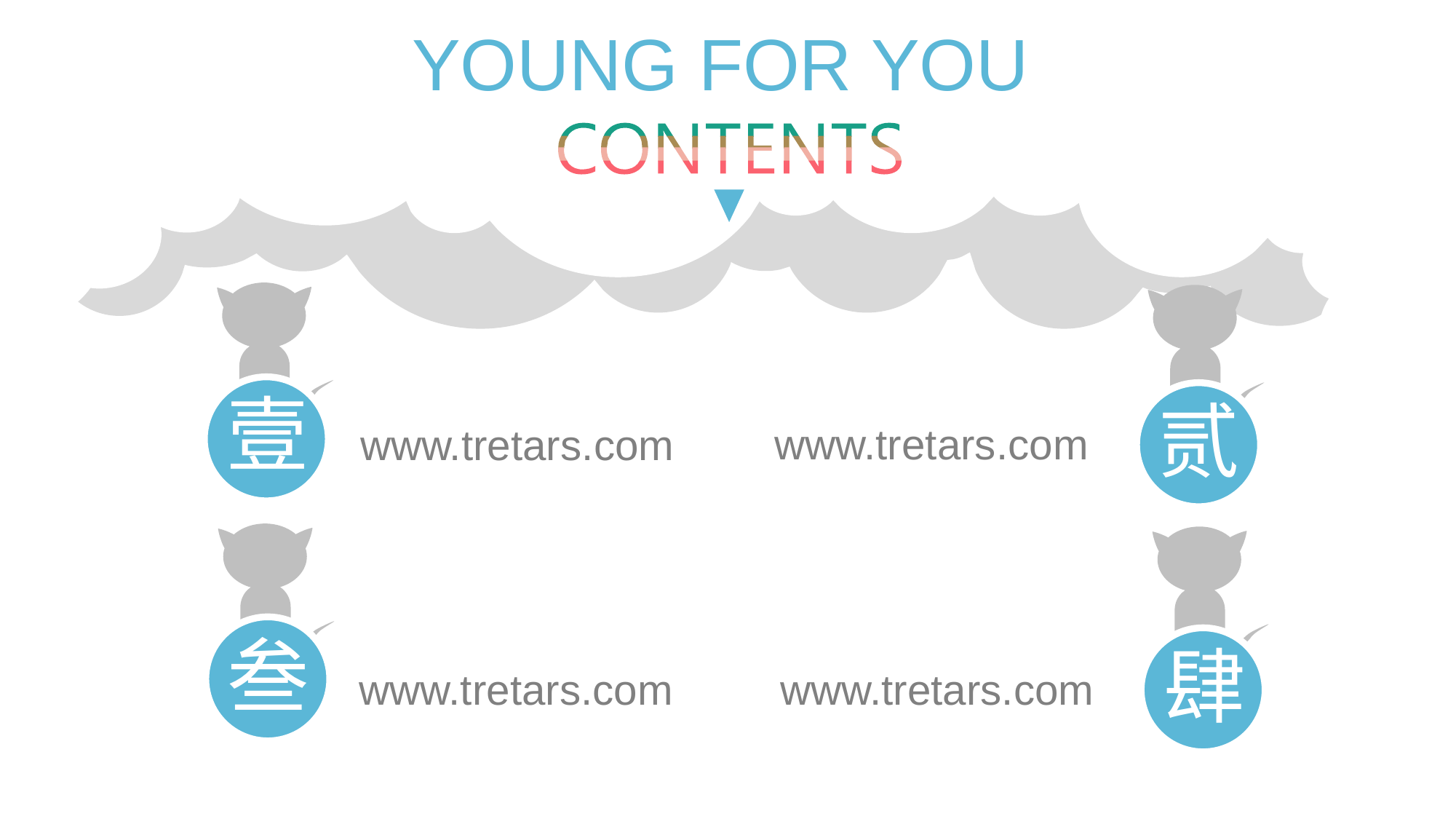

YOUNG FOR YOU

壹

贰
www.tretars.com
www.tretars.com

叁

肆
www.tretars.com
www.tretars.com